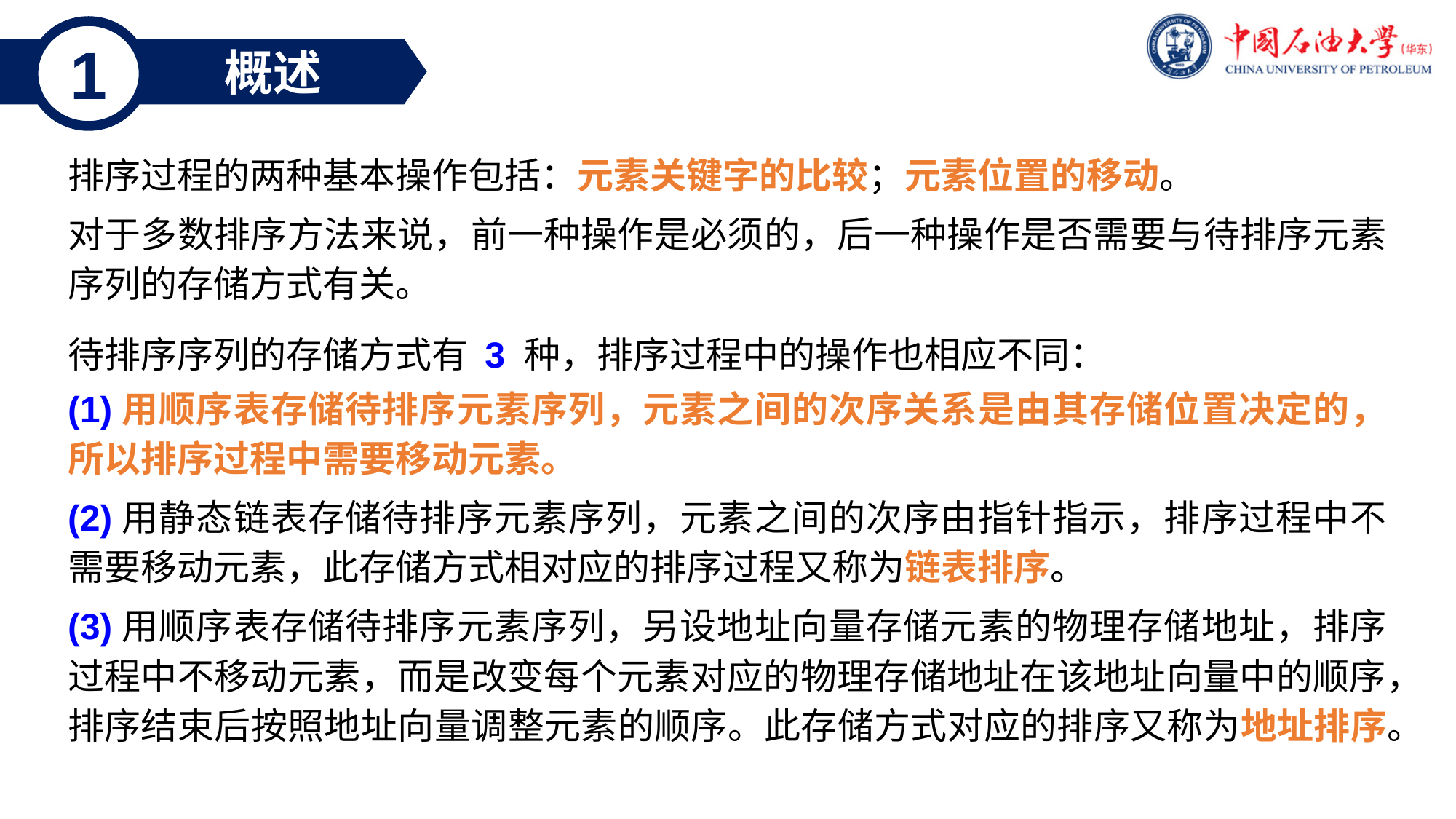

1
概述
排序过程的两种基本操作包括：元素关键字的比较；元素位置的移动。
对于多数排序方法来说，前一种操作是必须的，后一种操作是否需要与待排序元素序列的存储方式有关。
待排序序列的存储方式有 3 种，排序过程中的操作也相应不同：
(1)用顺序表存储待排序元素序列，元素之间的次序关系是由其存储位置决定的，所以排序过程中需要移动元素。
(2)用静态链表存储待排序元素序列，元素之间的次序由指针指示，排序过程中不需要移动元素，此存储方式相对应的排序过程又称为链表排序。
(3)用顺序表存储待排序元素序列，另设地址向量存储元素的物理存储地址，排序过程中不移动元素，而是改变每个元素对应的物理存储地址在该地址向量中的顺序，排序结束后按照地址向量调整元素的顺序。此存储方式对应的排序又称为地址排序。